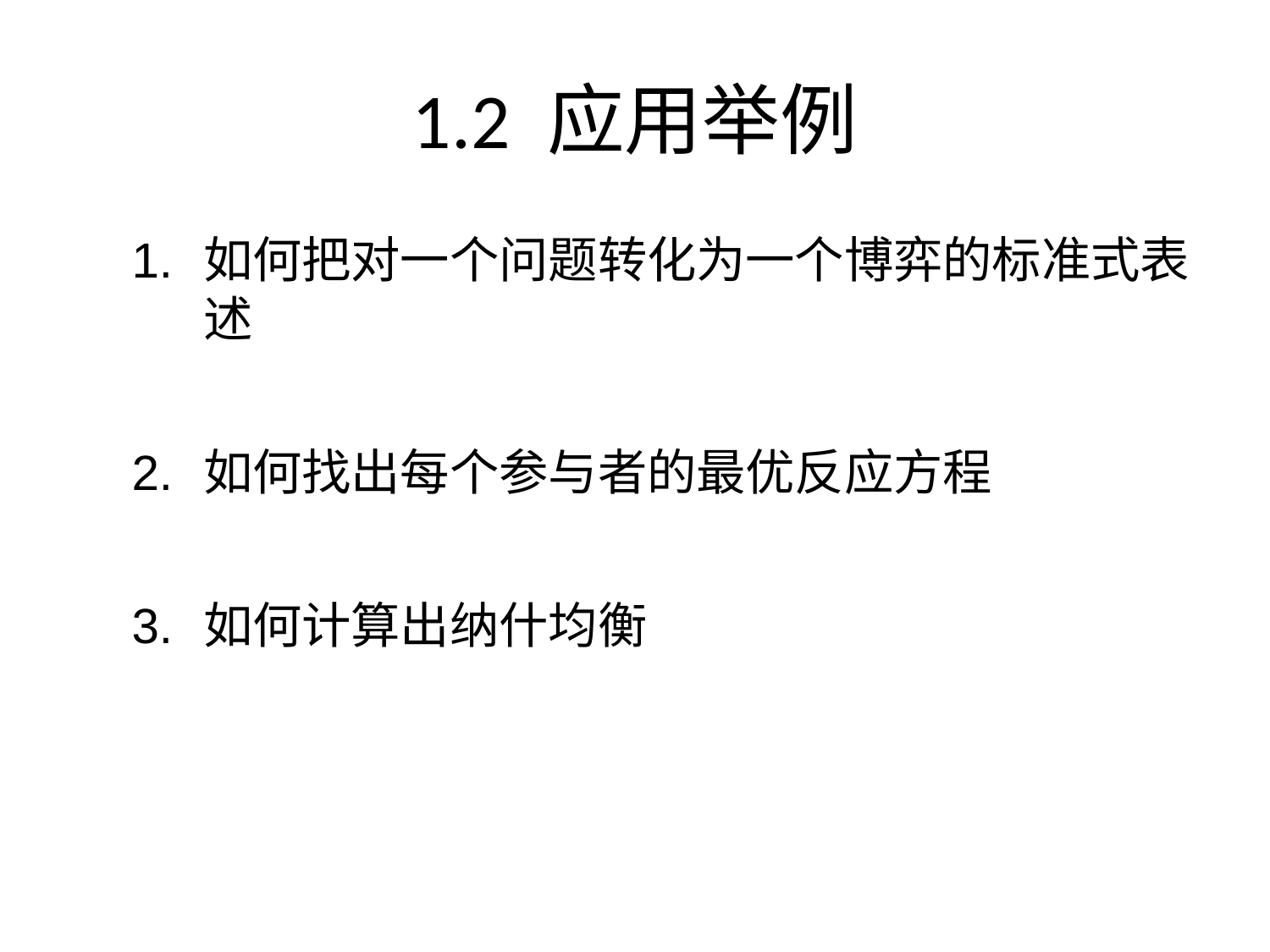

# 1.2 应用举例
如何把对一个问题转化为一个博弈的标准式表述

如何找出每个参与者的最优反应方程

如何计算出纳什均衡